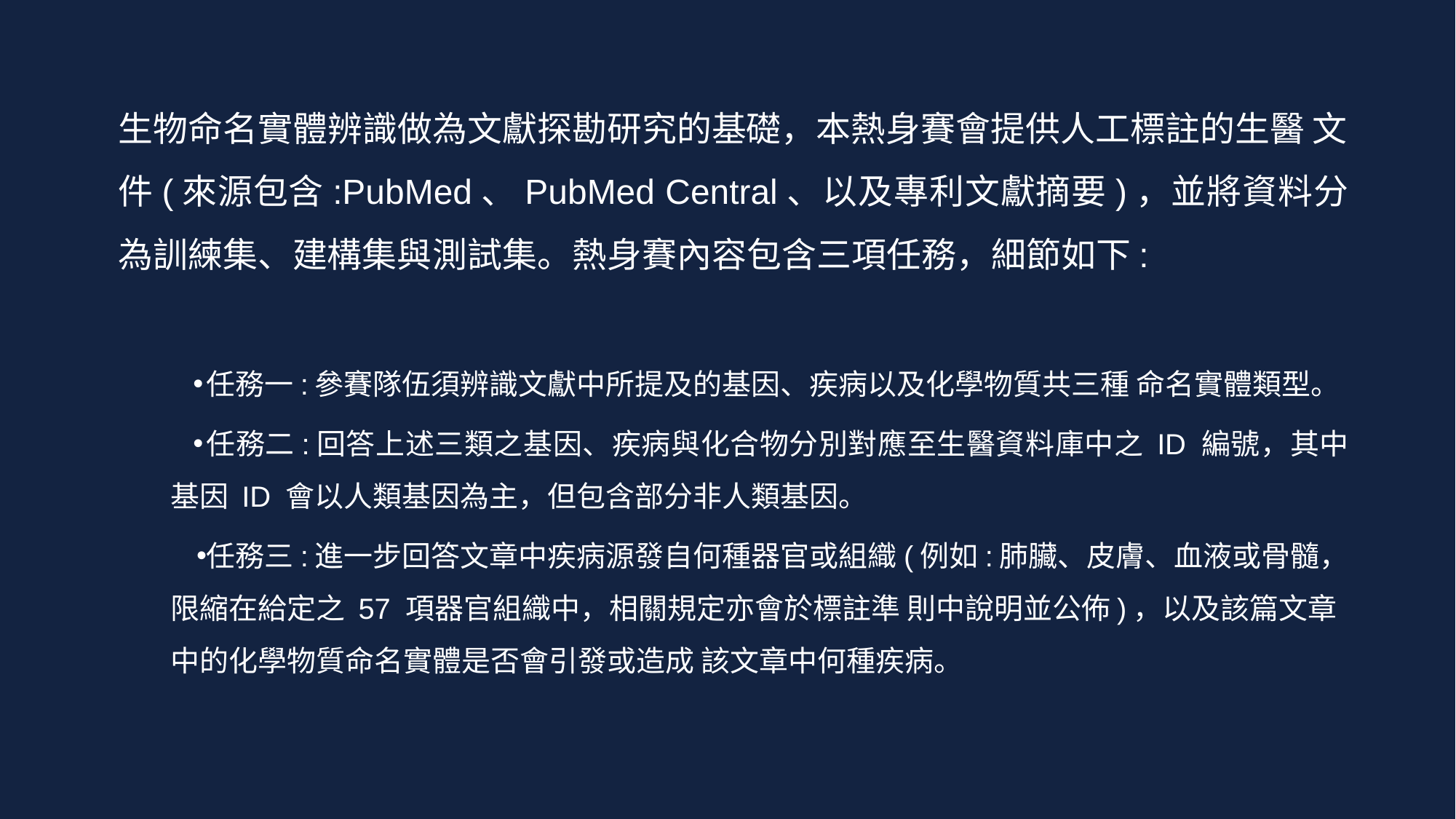

生物命名實體辨識做為文獻探勘研究的基礎，本熱身賽會提供人工標註的生醫 文件(來源包含:PubMed、PubMed Central、以及專利文獻摘要)，並將資料分 為訓練集、建構集與測試集。熱身賽內容包含三項任務，細節如下:

任務一:參賽隊伍須辨識文獻中所提及的基因、疾病以及化學物質共三種 命名實體類型。
任務二:回答上述三類之基因、疾病與化合物分別對應至生醫資料庫中之 ID 編號，其中基因 ID 會以人類基因為主，但包含部分非人類基因。
任務三:進一步回答文章中疾病源發自何種器官或組織(例如:肺臟、皮膚、血液或骨髓，限縮在給定之 57 項器官組織中，相關規定亦會於標註準 則中說明並公佈)，以及該篇文章中的化學物質命名實體是否會引發或造成 該文章中何種疾病。